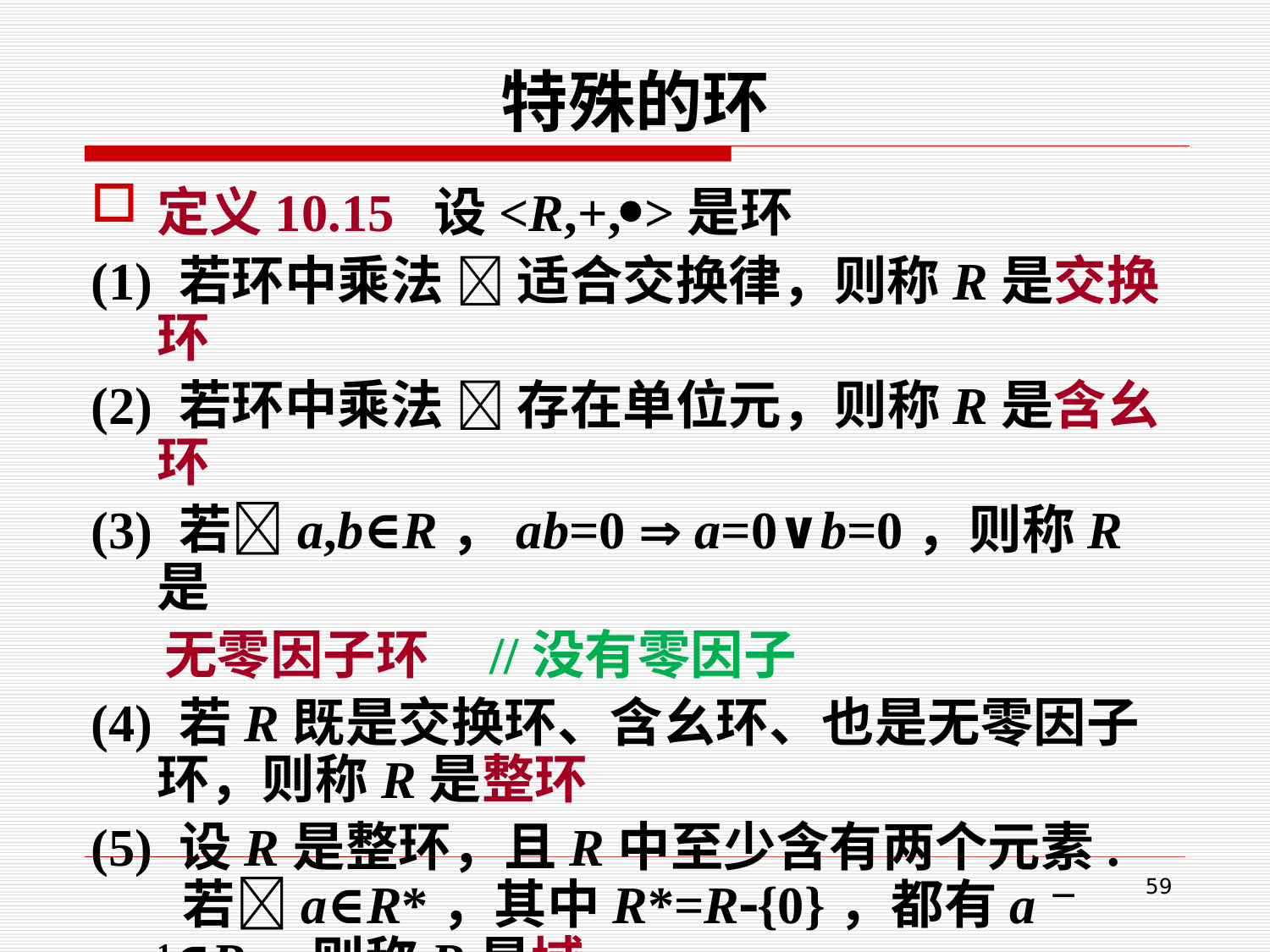

# 特殊的环
定义10.15  设<R,+,•>是环
(1) 若环中乘法 • 适合交换律，则称R是交换环
(2) 若环中乘法 • 存在单位元，则称R是含幺环
(3) 若∀a,b∈R，ab=0 ⇒ a=0∨b=0，则称R是
     无零因子环    //没有零因子
(4) 若R既是交换环、含幺环、也是无零因子环，则称R是整环
(5) 设R是整环，且R中至少含有两个元素.      若∀a∈R*，其中R*=R−{0}，都有a－1∈R，则称R是域.
59